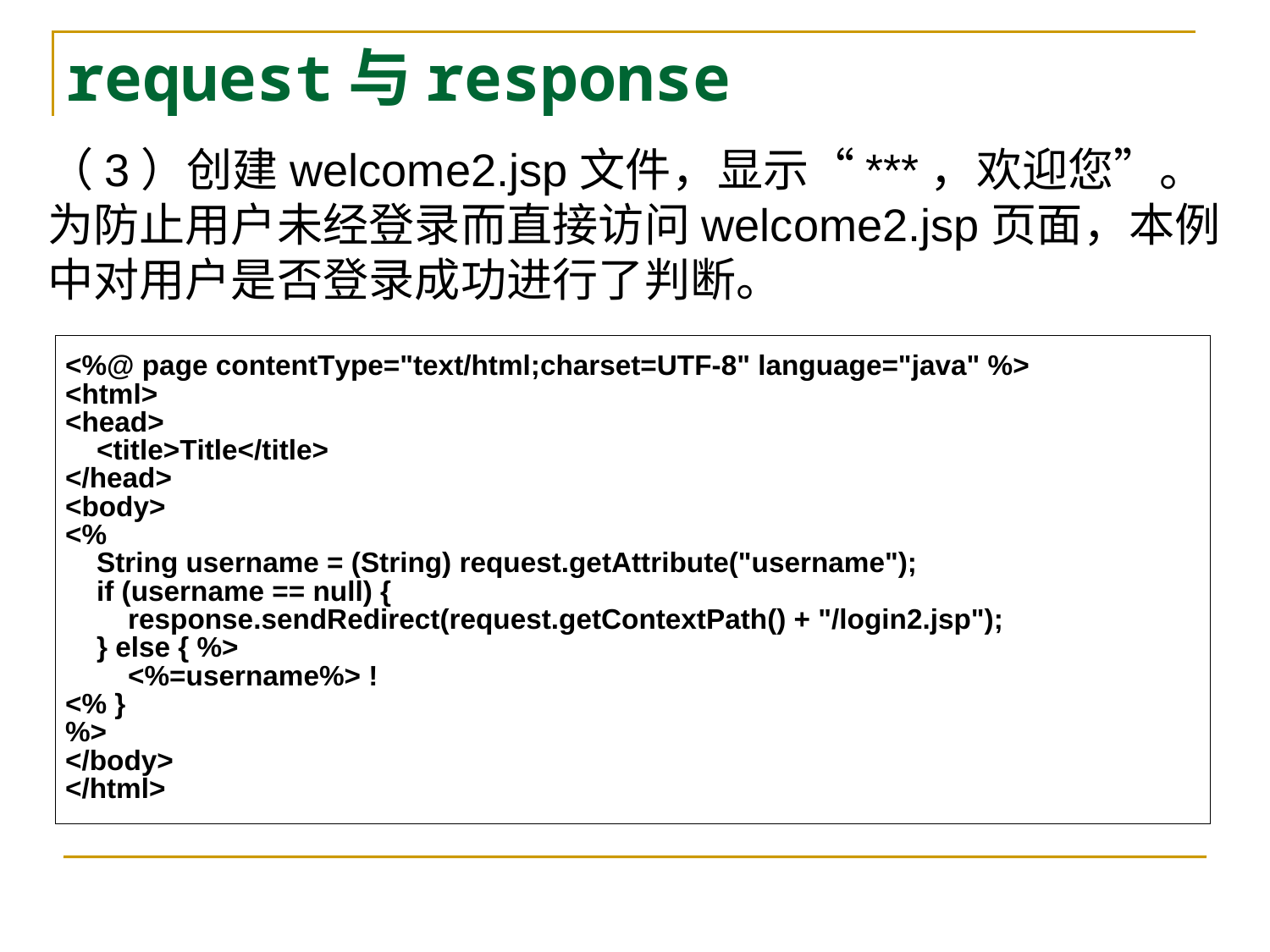

# request与response
（3）创建welcome2.jsp文件，显示“***，欢迎您”。为防止用户未经登录而直接访问welcome2.jsp页面，本例中对用户是否登录成功进行了判断。